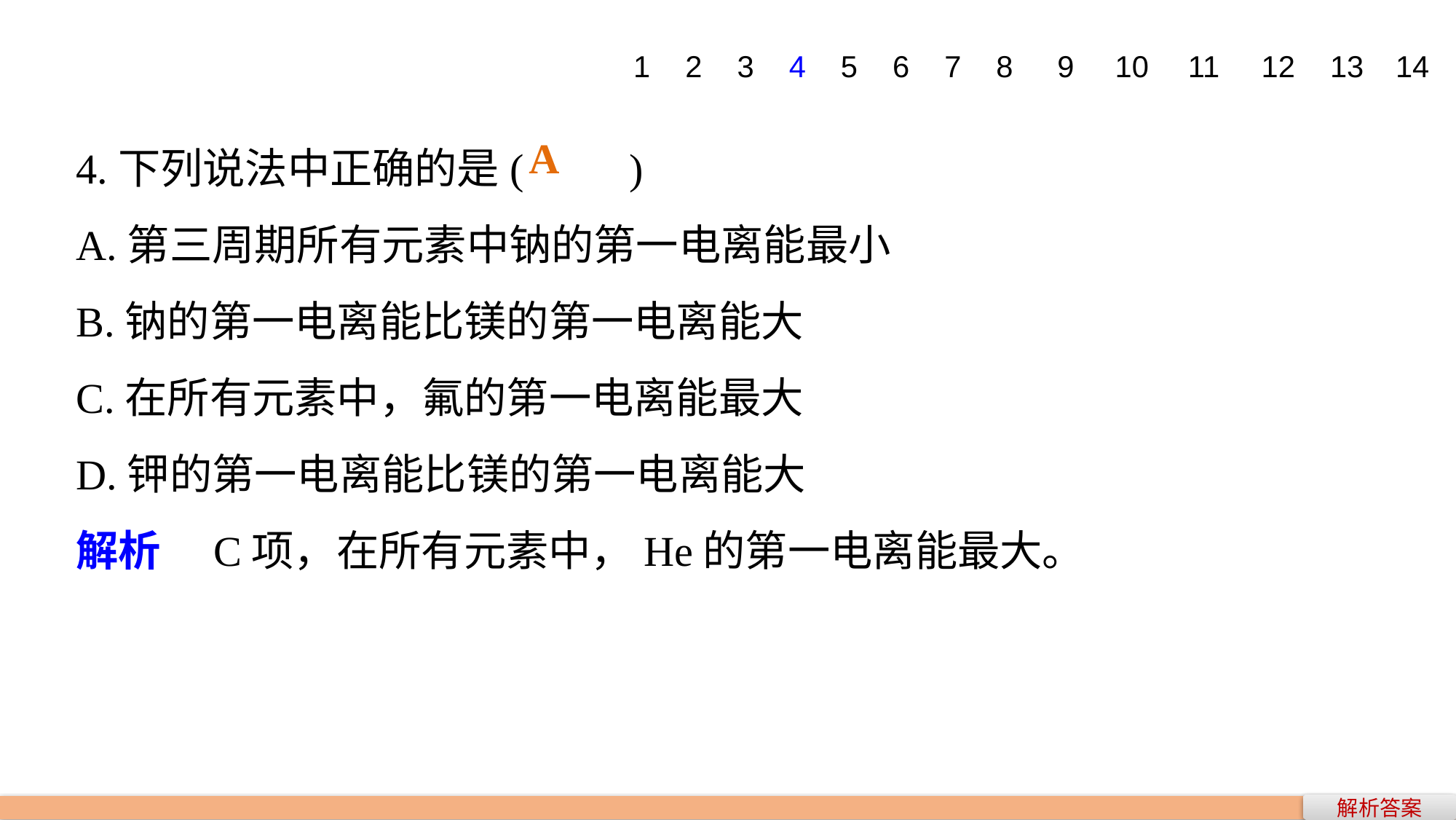

1
2
3
4
5
6
7
8
9
10
11
12
13
14
4.下列说法中正确的是(　　)
A.第三周期所有元素中钠的第一电离能最小
B.钠的第一电离能比镁的第一电离能大
C.在所有元素中，氟的第一电离能最大
D.钾的第一电离能比镁的第一电离能大
解析　C项，在所有元素中，He的第一电离能最大。
A
解析答案